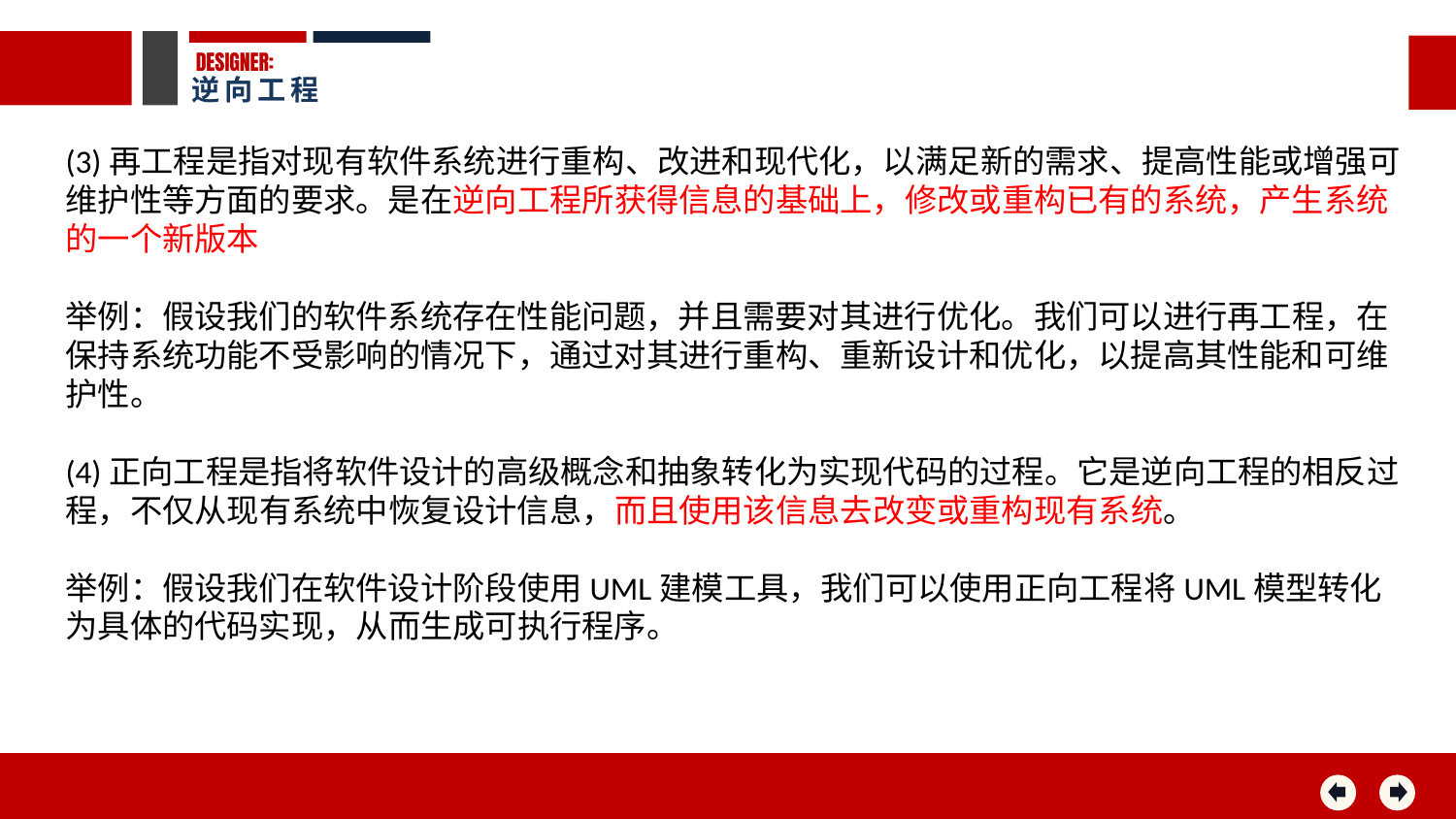

DESIGNER:
逆向工程
(3)再工程是指对现有软件系统进行重构、改进和现代化，以满足新的需求、提高性能或增强可维护性等方面的要求。是在逆向工程所获得信息的基础上，修改或重构已有的系统，产生系统的一个新版本

举例：假设我们的软件系统存在性能问题，并且需要对其进行优化。我们可以进行再工程，在保持系统功能不受影响的情况下，通过对其进行重构、重新设计和优化，以提高其性能和可维护性。

(4)正向工程是指将软件设计的高级概念和抽象转化为实现代码的过程。它是逆向工程的相反过程，不仅从现有系统中恢复设计信息，而且使用该信息去改变或重构现有系统。

举例：假设我们在软件设计阶段使用UML建模工具，我们可以使用正向工程将UML模型转化为具体的代码实现，从而生成可执行程序。